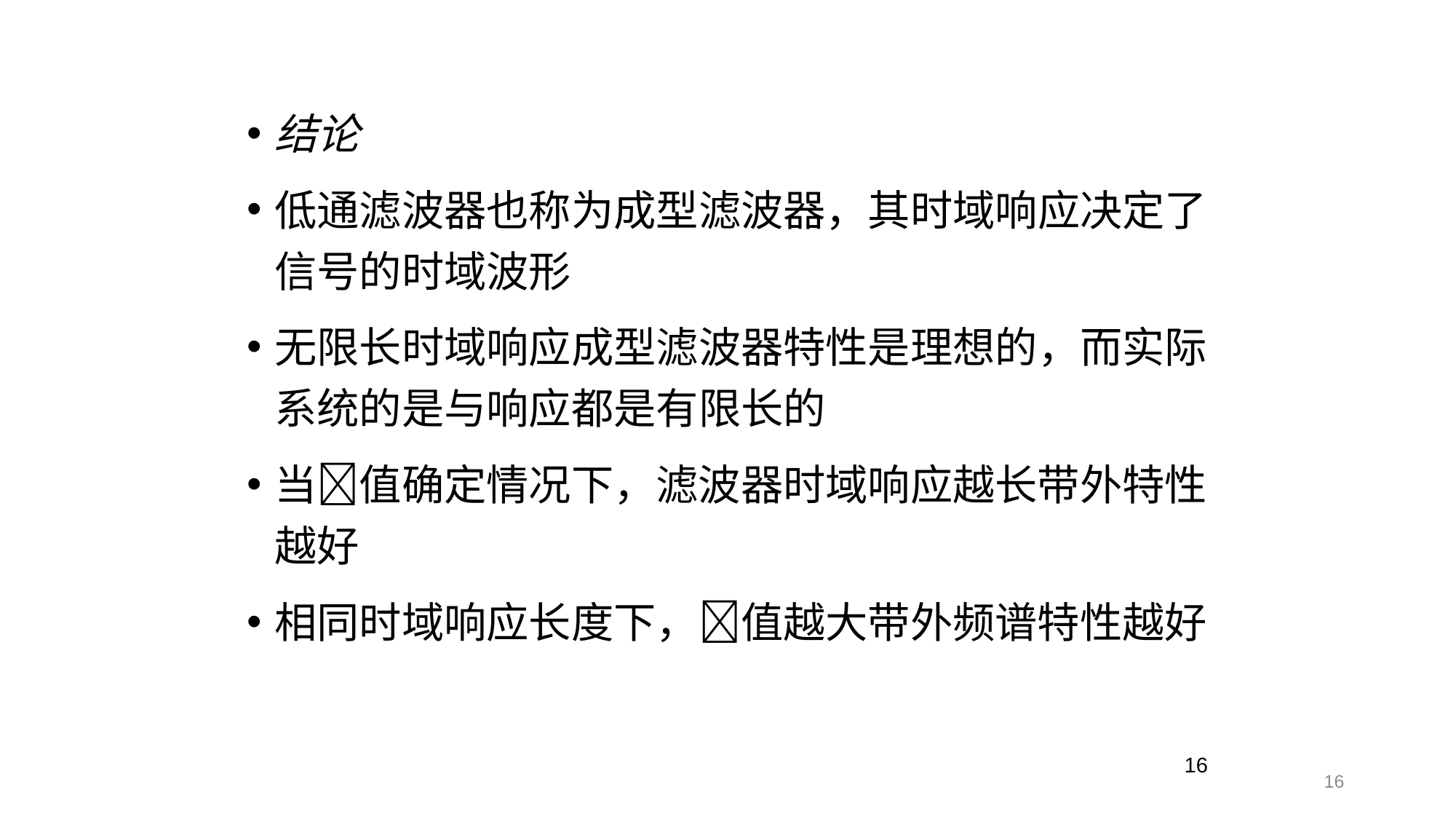

结论
低通滤波器也称为成型滤波器，其时域响应决定了信号的时域波形
无限长时域响应成型滤波器特性是理想的，而实际系统的是与响应都是有限长的
当β值确定情况下，滤波器时域响应越长带外特性越好
相同时域响应长度下，β值越大带外频谱特性越好

16
16